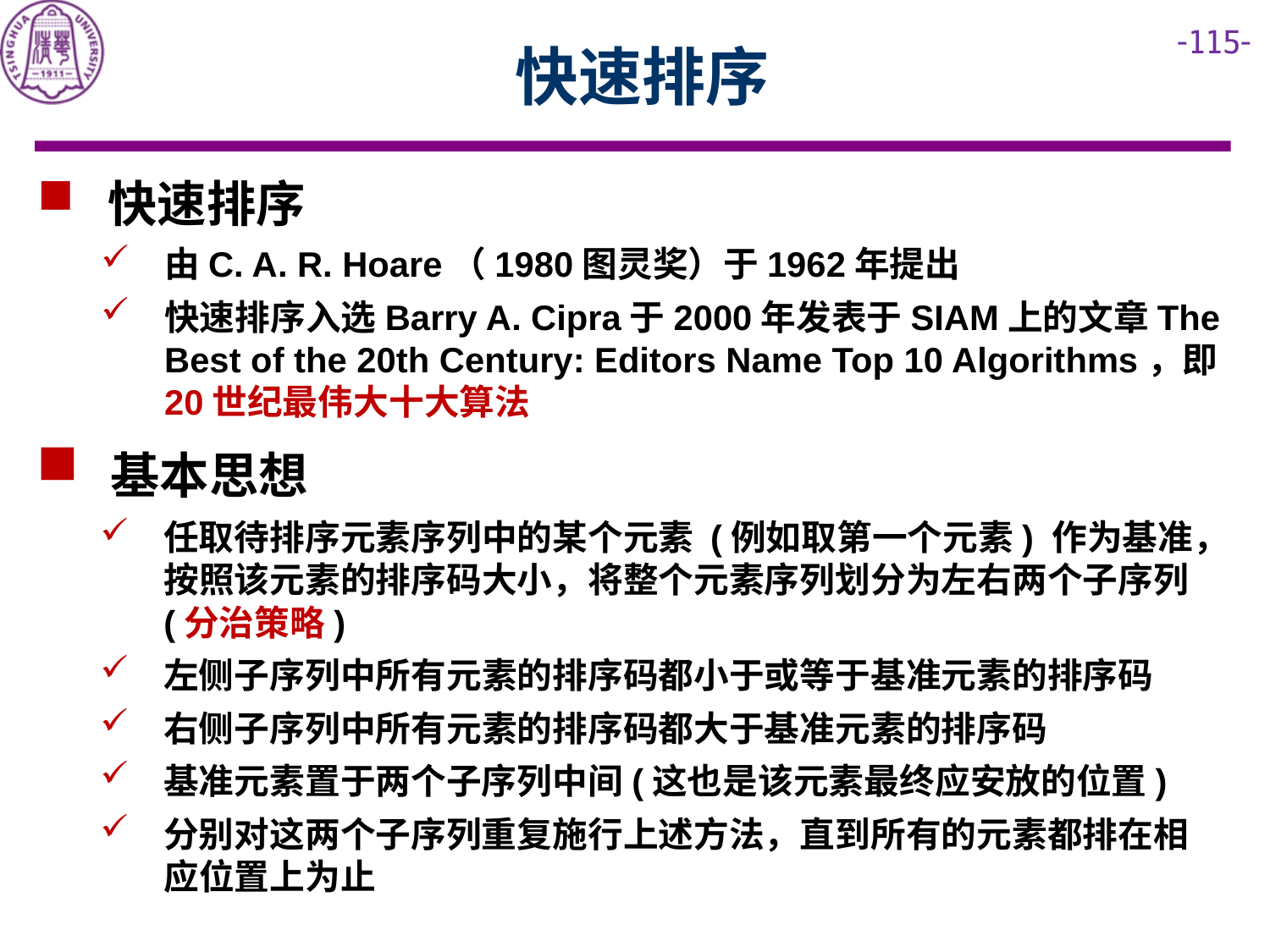

# 快速排序
 快速排序
由C. A. R. Hoare（1980图灵奖）于1962年提出
快速排序入选Barry A. Cipra于2000年发表于SIAM上的文章The Best of the 20th Century: Editors Name Top 10 Algorithms，即20世纪最伟大十大算法
 基本思想
任取待排序元素序列中的某个元素 (例如取第一个元素) 作为基准，按照该元素的排序码大小，将整个元素序列划分为左右两个子序列(分治策略)
左侧子序列中所有元素的排序码都小于或等于基准元素的排序码
右侧子序列中所有元素的排序码都大于基准元素的排序码
基准元素置于两个子序列中间(这也是该元素最终应安放的位置)
分别对这两个子序列重复施行上述方法，直到所有的元素都排在相应位置上为止